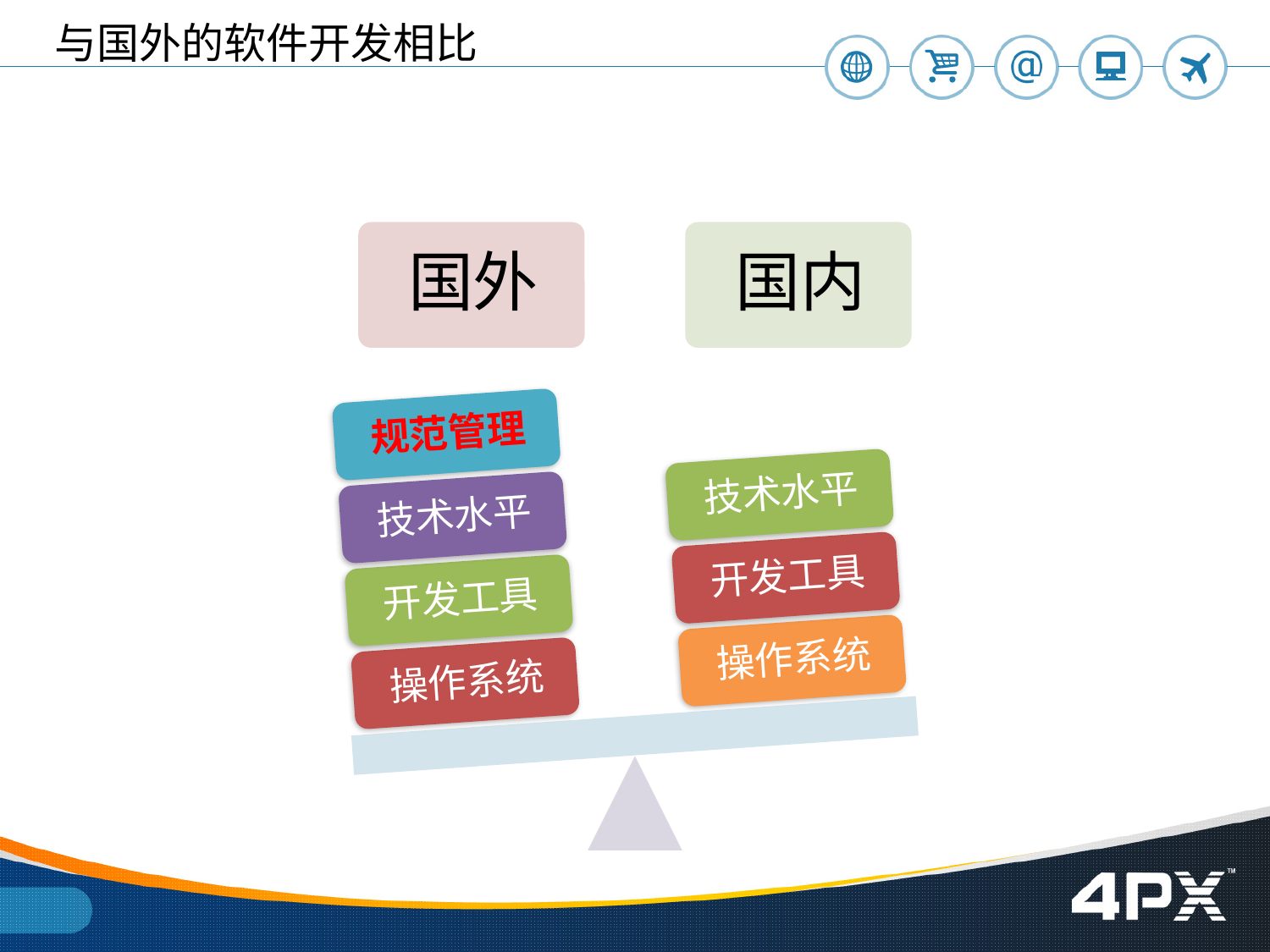

与国外的软件开发相比
国外
国内
操作系统
开发工具
技术水平
规范管理
操作系统
开发工具
技术水平